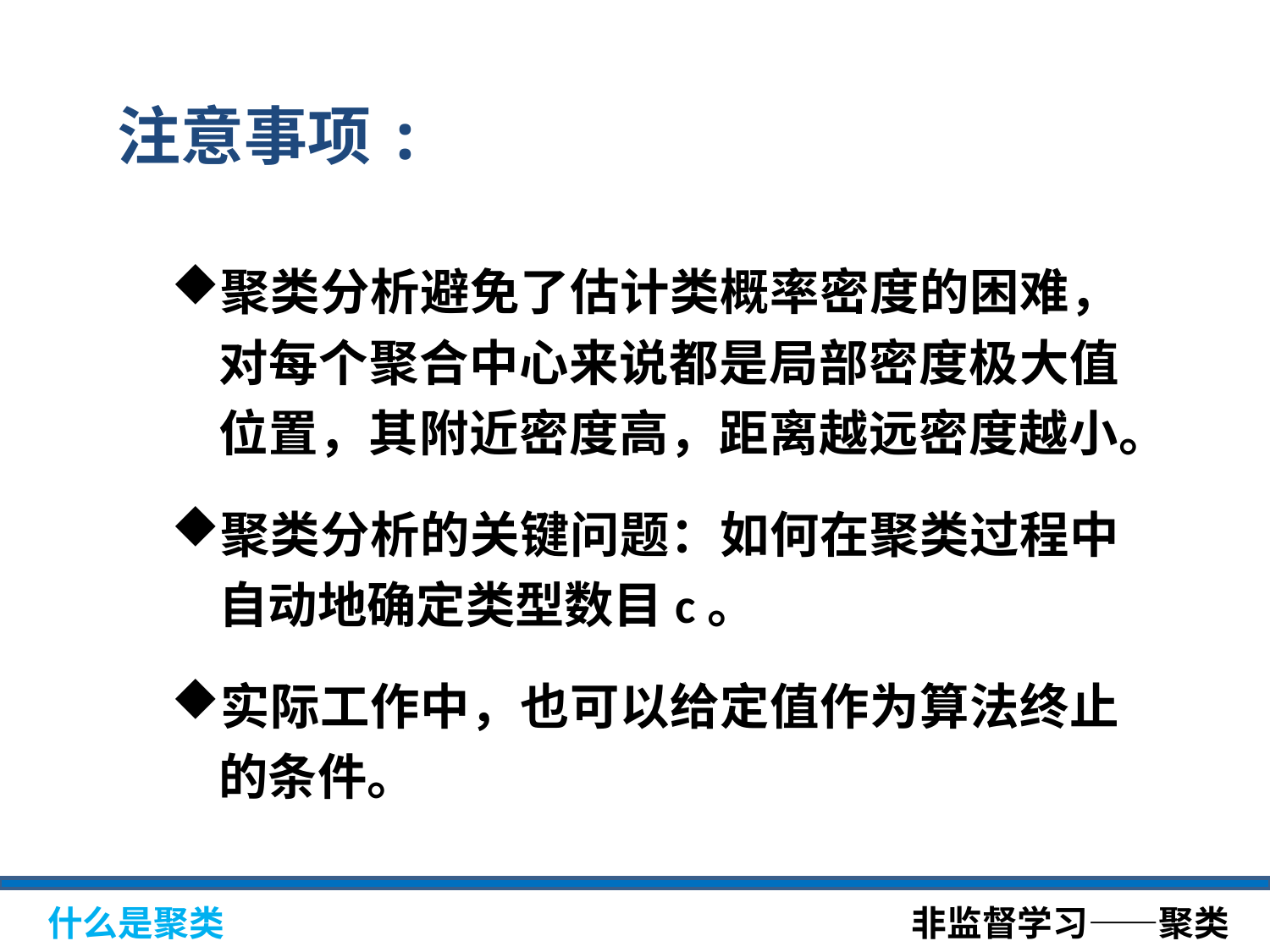

注意事项:
聚类分析避免了估计类概率密度的困难，对每个聚合中心来说都是局部密度极大值位置，其附近密度高，距离越远密度越小。
聚类分析的关键问题：如何在聚类过程中自动地确定类型数目c。
实际工作中，也可以给定值作为算法终止的条件。

非监督学习——聚类
什么是聚类